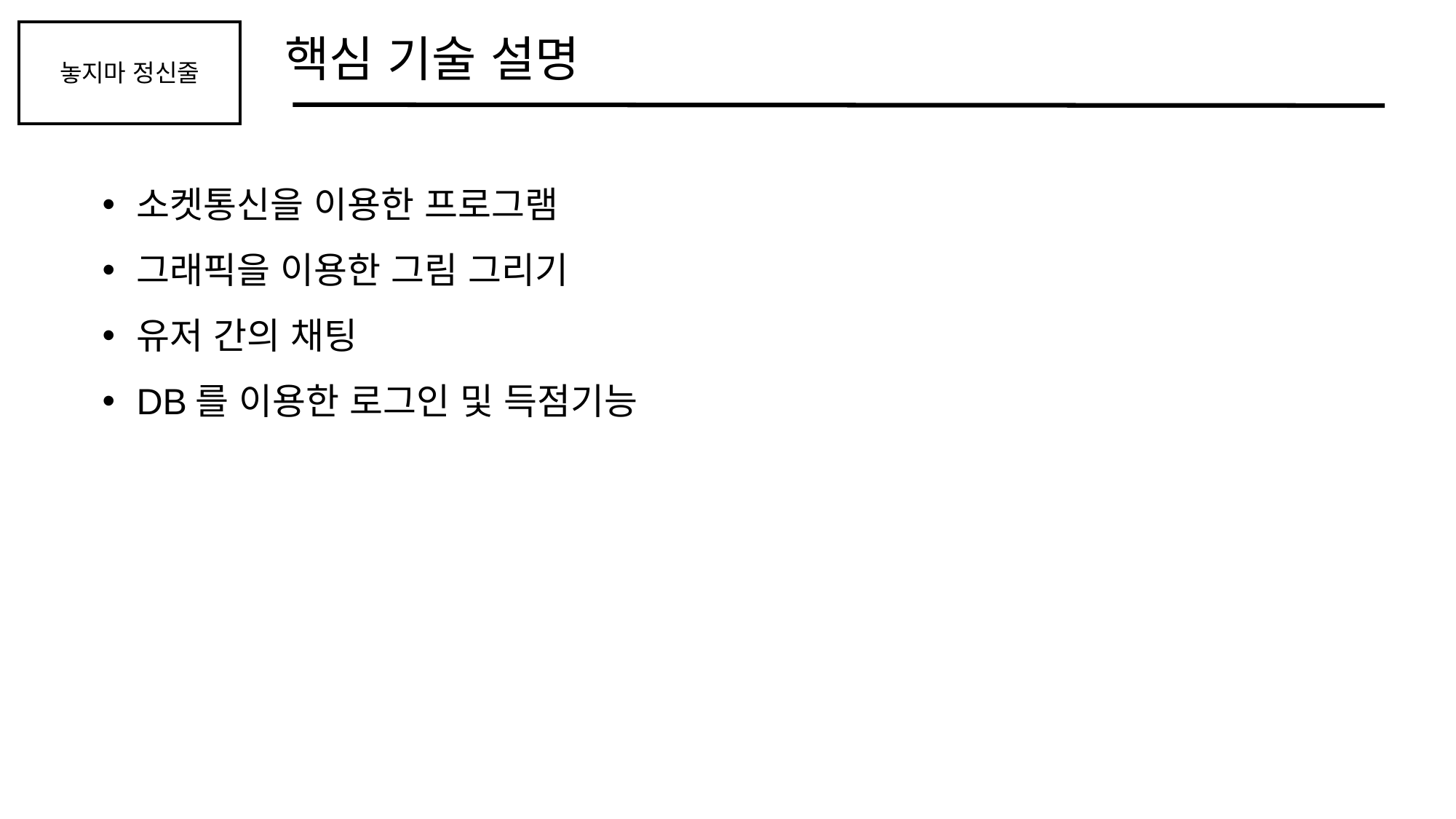

놓지마 정신줄
핵심 기술 설명
소켓통신을 이용한 프로그램
그래픽을 이용한 그림 그리기
유저 간의 채팅
DB를 이용한 로그인 및 득점기능